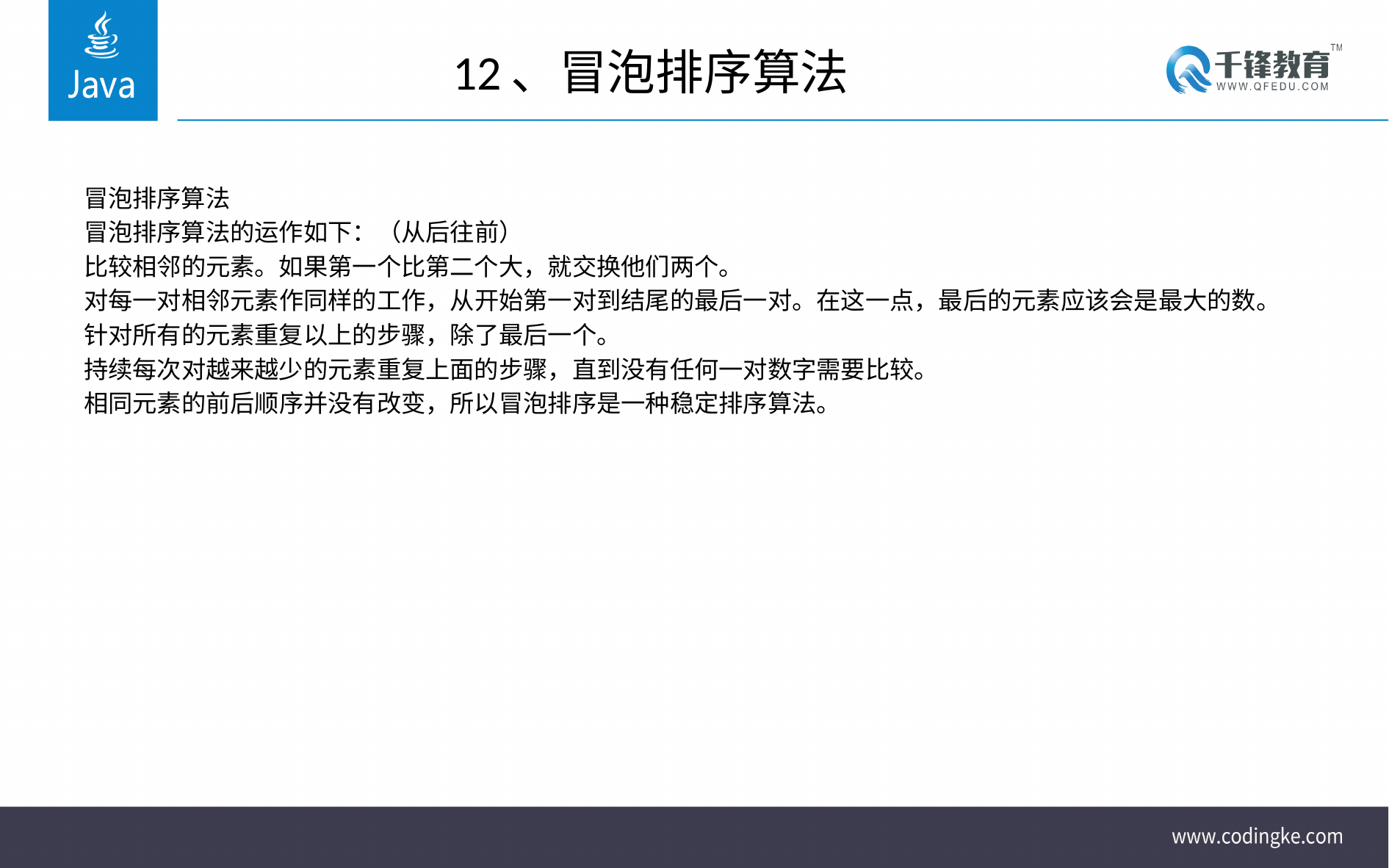

# 12、冒泡排序算法
冒泡排序算法
冒泡排序算法的运作如下：（从后往前）
比较相邻的元素。如果第一个比第二个大，就交换他们两个。
对每一对相邻元素作同样的工作，从开始第一对到结尾的最后一对。在这一点，最后的元素应该会是最大的数。
针对所有的元素重复以上的步骤，除了最后一个。
持续每次对越来越少的元素重复上面的步骤，直到没有任何一对数字需要比较。
相同元素的前后顺序并没有改变，所以冒泡排序是一种稳定排序算法。